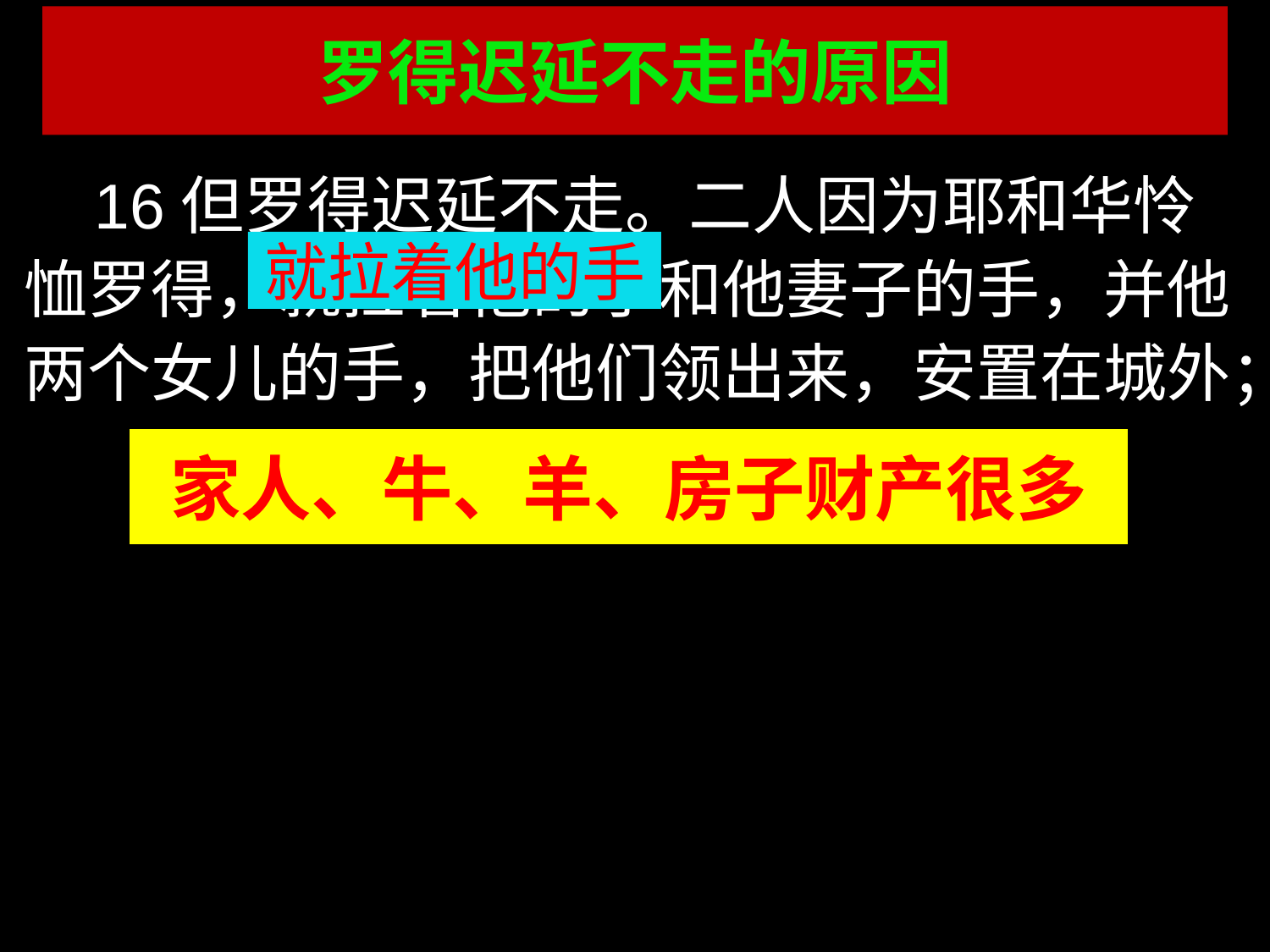

罗得迟延不走的原因
#
    16但罗得迟延不走。二人因为耶和华怜恤罗得，就拉着他的手和他妻子的手，并他两个女儿的手，把他们领出来，安置在城外；

就拉着他的手
家人、牛、羊、房子财产很多
24